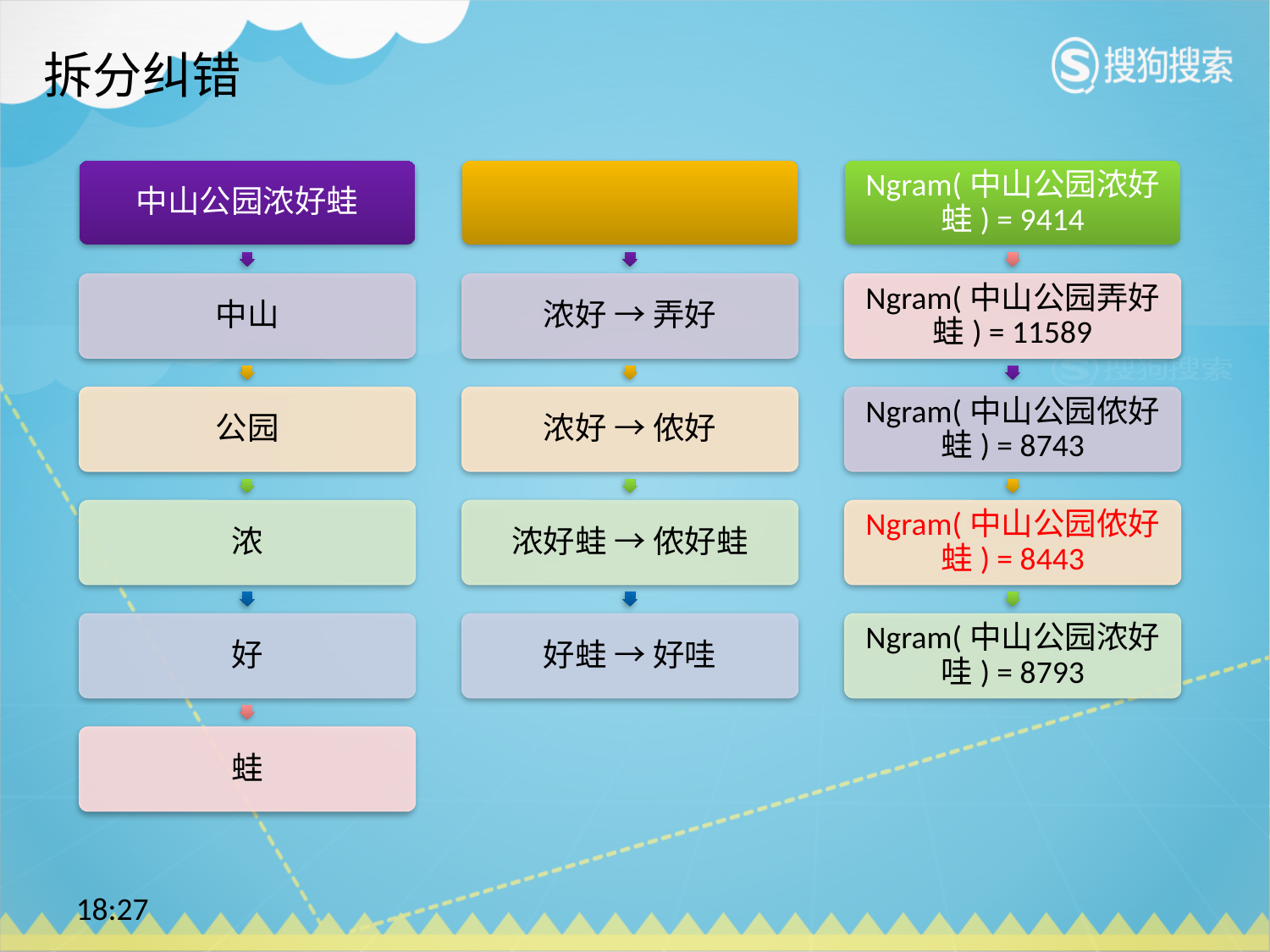

# 拆分纠错
中山公园浓好蛙
中山
公园
浓
好
蛙

浓好 → 弄好
浓好 → 侬好
浓好蛙 → 侬好蛙
好蛙 → 好哇
Ngram(中山公园浓好蛙) = 9414
Ngram(中山公园弄好蛙) = 11589
Ngram(中山公园侬好蛙) = 8743
Ngram(中山公园侬好蛙) = 8443
Ngram(中山公园浓好哇) = 8793
18:27